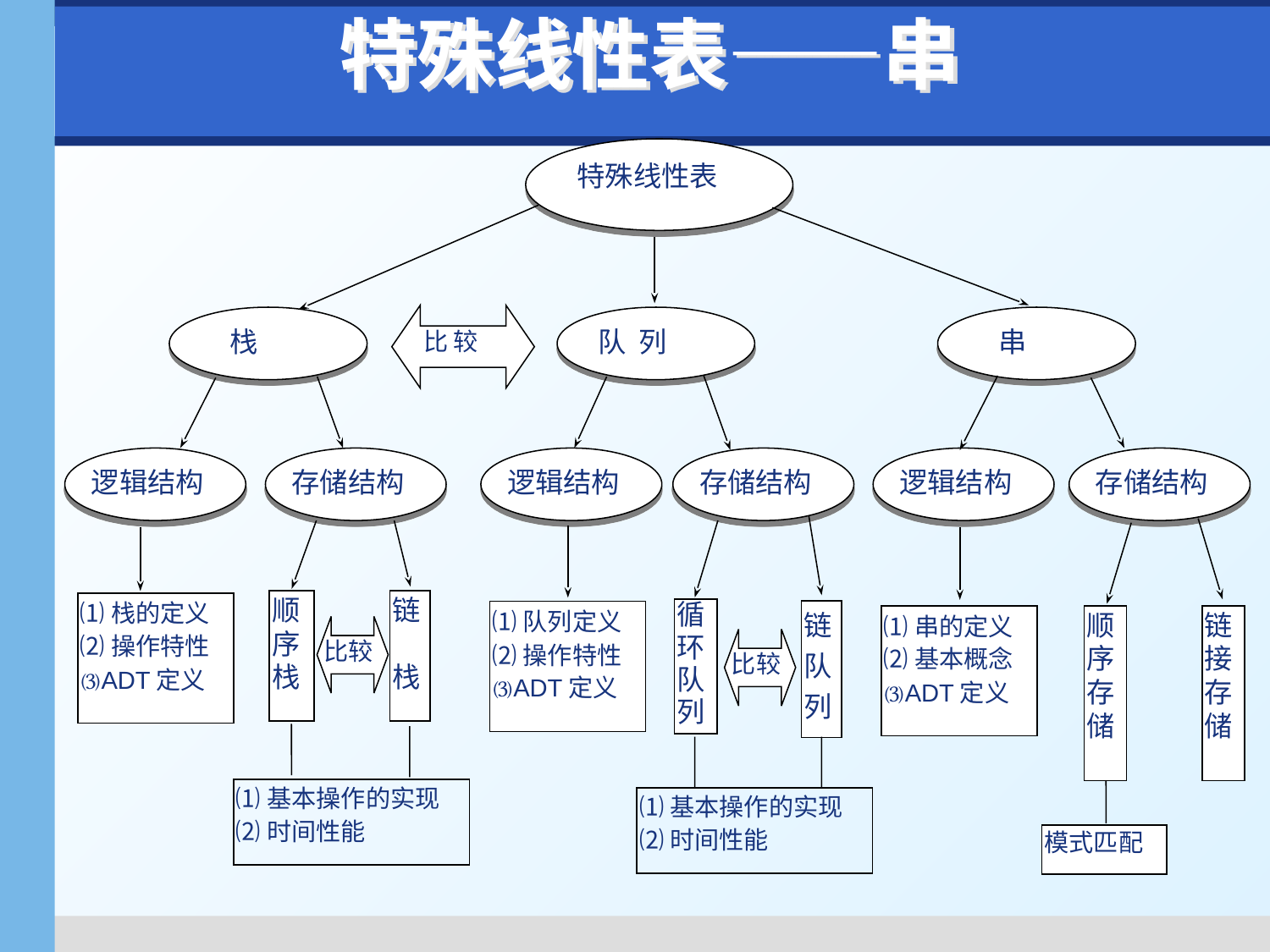

特殊线性表——串
特殊线性表

比 较
  栈
队  列
  串

逻辑结构
存储结构
逻辑结构
存储结构
逻辑结构
存储结构

顺序栈
链

栈
⑴栈的定义
⑵操作特性
⑶ADT定义
循环队列
链队列
⑴队列定义
⑵操作特性
⑶ADT定义
⑴串的定义
⑵基本概念
⑶ADT定义
顺序存储
链接存储
比较
比较

⑴基本操作的实现
⑵时间性能

⑴基本操作的实现
⑵时间性能
模式匹配